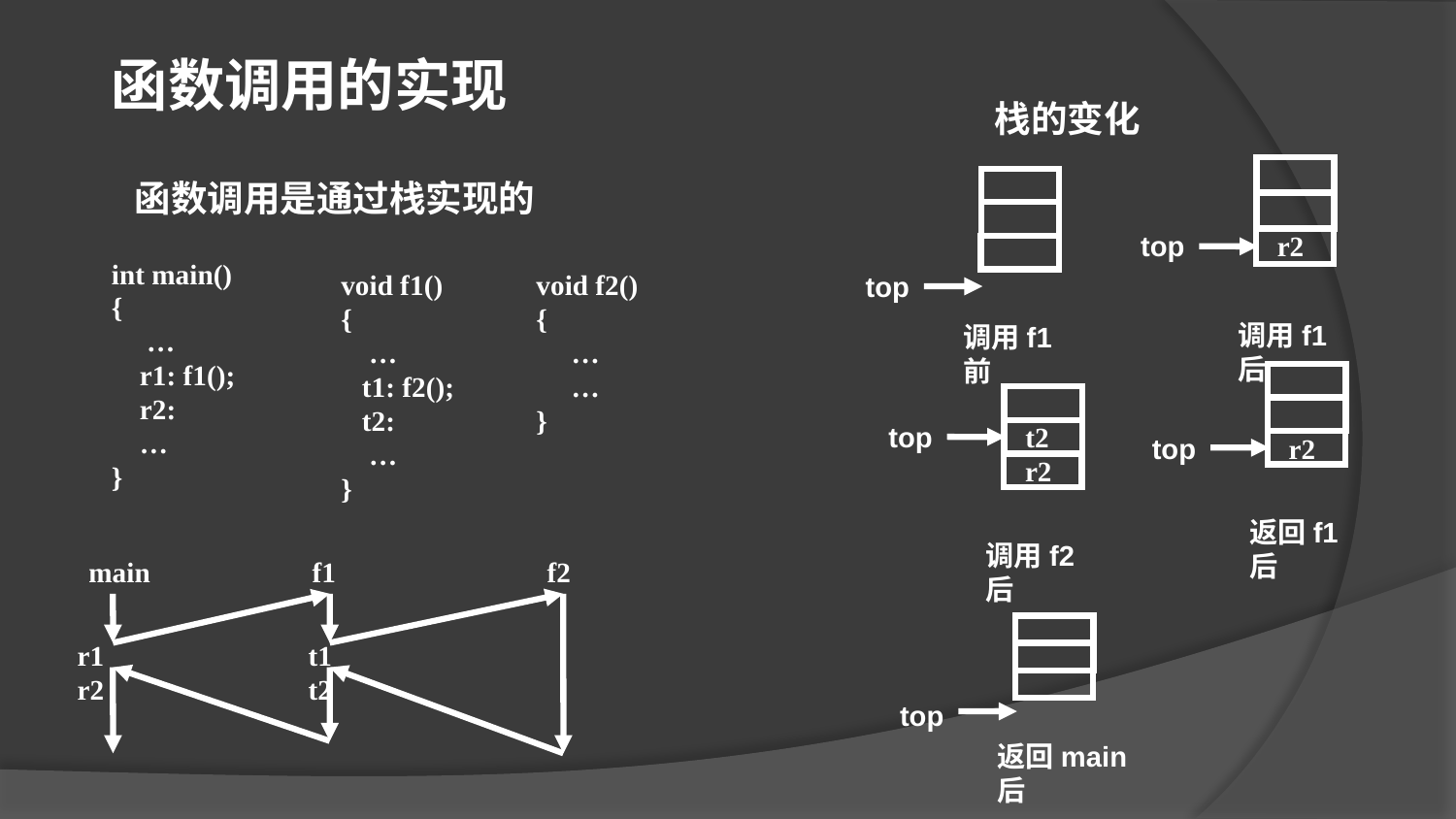

函数调用的实现
栈的变化
函数调用是通过栈实现的

top
   r2

调用f1后

top

调用f1前
int main()
{
     …
    r1: f1();
    r2:
    …
}
void f1()
{
    …
   t1: f2();
   t2:
    …
}
void f2()
{
     …
     …
}

top
   r2

返回f1后

top
   t2

   r2
调用f2后
main                       f1                              f2

r1                             t1
r2                             t2

top

返回main后